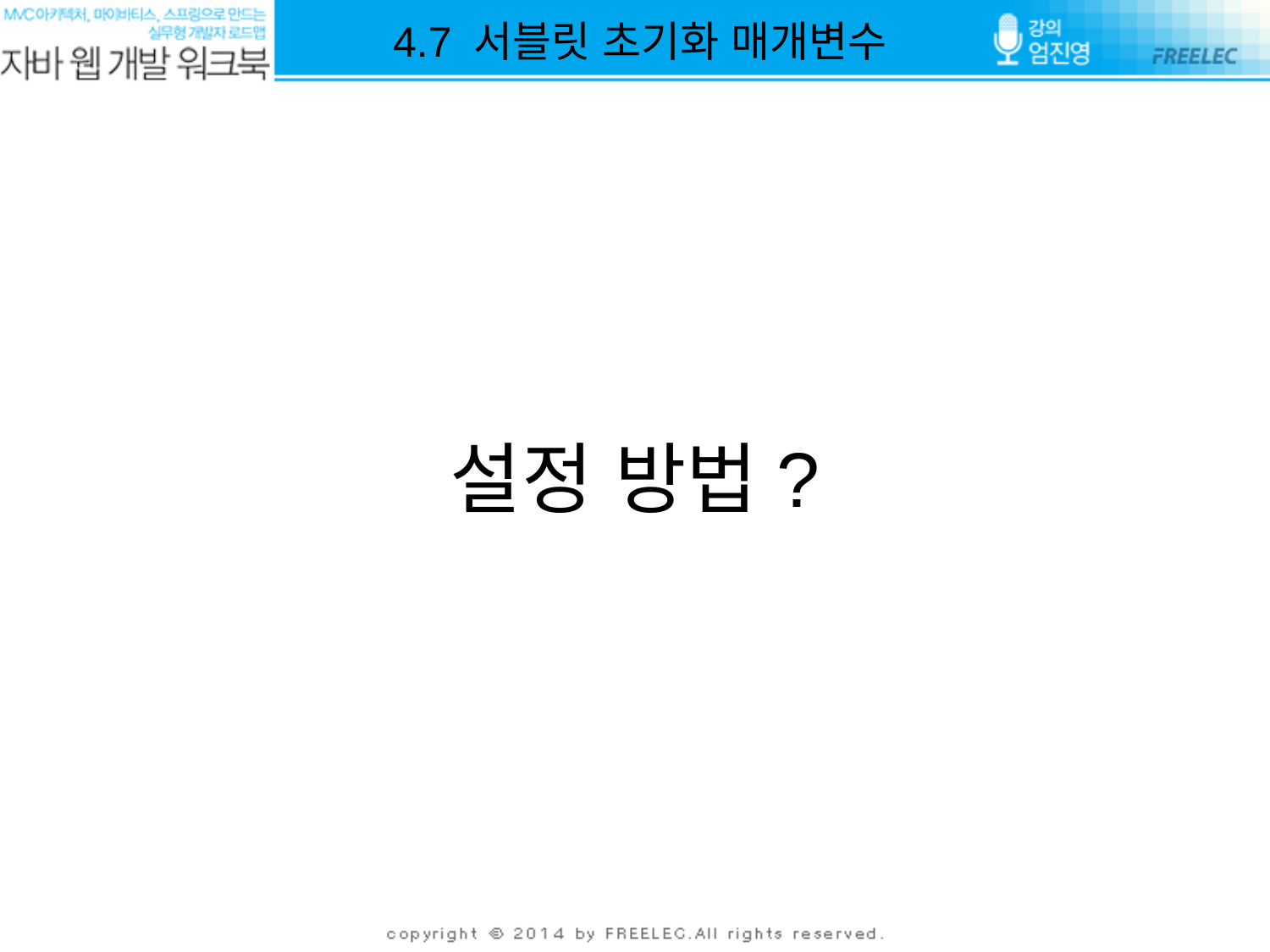

4.7 서블릿 초기화 매개변수
# 설정 방법?